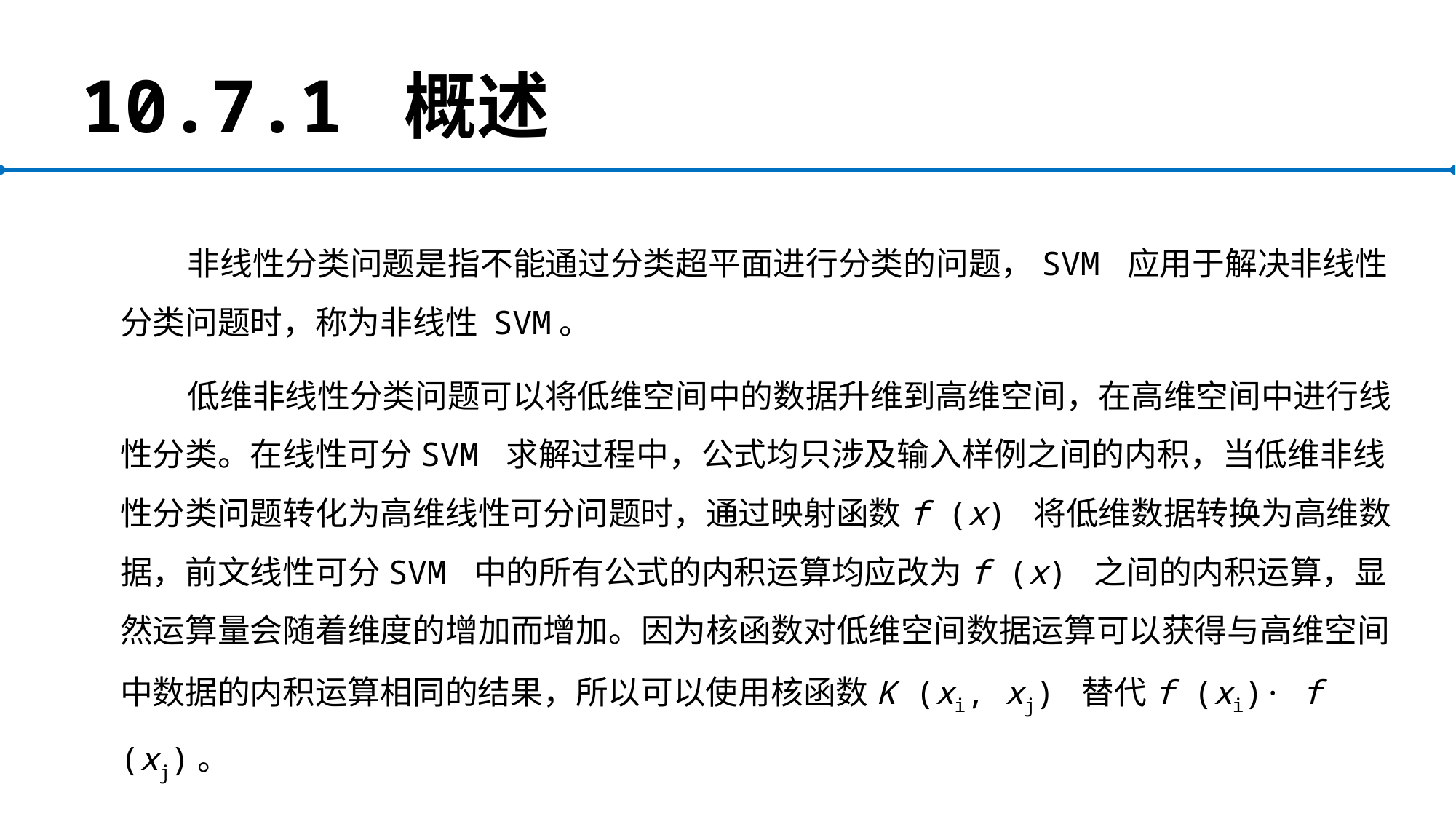

# 10.7.1 概述
非线性分类问题是指不能通过分类超平面进行分类的问题，SVM 应用于解决非线性分类问题时，称为非线性 SVM。
低维非线性分类问题可以将低维空间中的数据升维到高维空间，在高维空间中进行线性分类。在线性可分SVM 求解过程中，公式均只涉及输入样例之间的内积，当低维非线性分类问题转化为高维线性可分问题时，通过映射函数f (x) 将低维数据转换为高维数据，前文线性可分SVM 中的所有公式的内积运算均应改为f (x) 之间的内积运算，显然运算量会随着维度的增加而增加。因为核函数对低维空间数据运算可以获得与高维空间中数据的内积运算相同的结果，所以可以使用核函数K (xi, xj) 替代f (xi)· f (xj)。